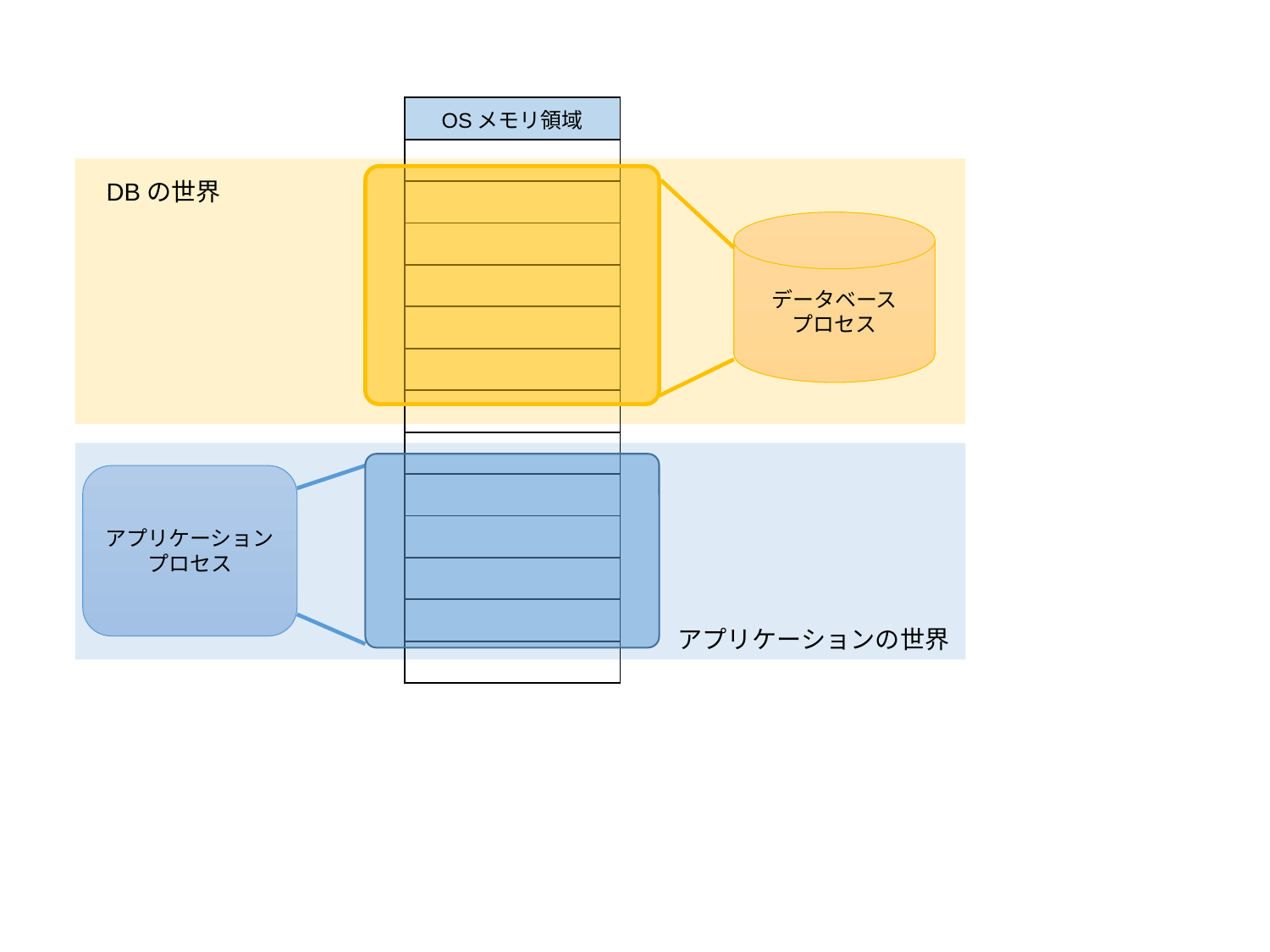

| OSメモリ領域 |
| --- |
|  |
|  |
|  |
|  |
|  |
|  |
|  |
|  |
|  |
|  |
|  |
|  |
|  |

DBの世界
データベース
プロセス

アプリケーション
プロセス
アプリケーションの世界